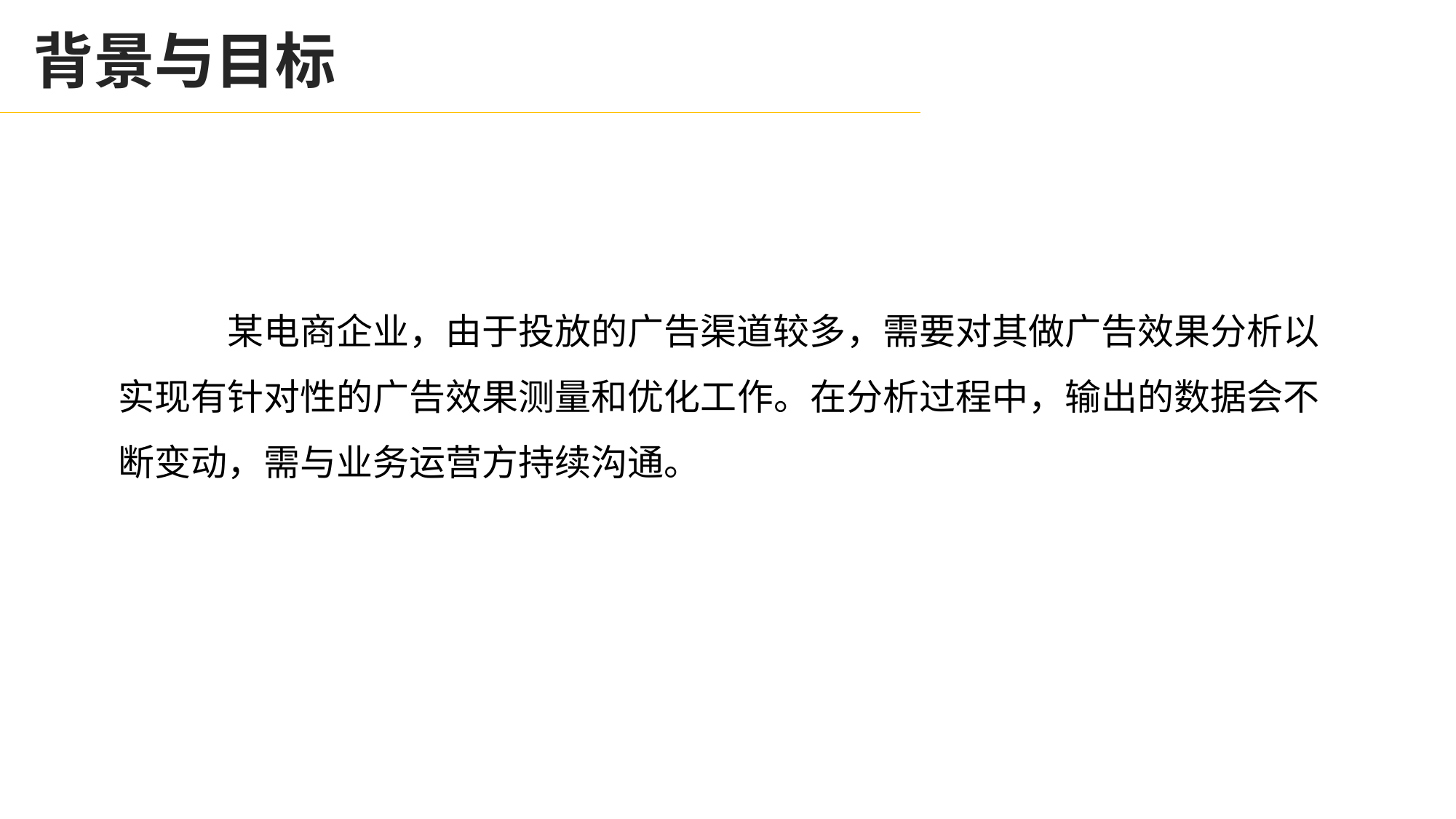

背景与目标
		某电商企业，由于投放的广告渠道较多，需要对其做广告效果分析以实现有针对性的广告效果测量和优化工作。在分析过程中，输出的数据会不断变动，需与业务运营方持续沟通。